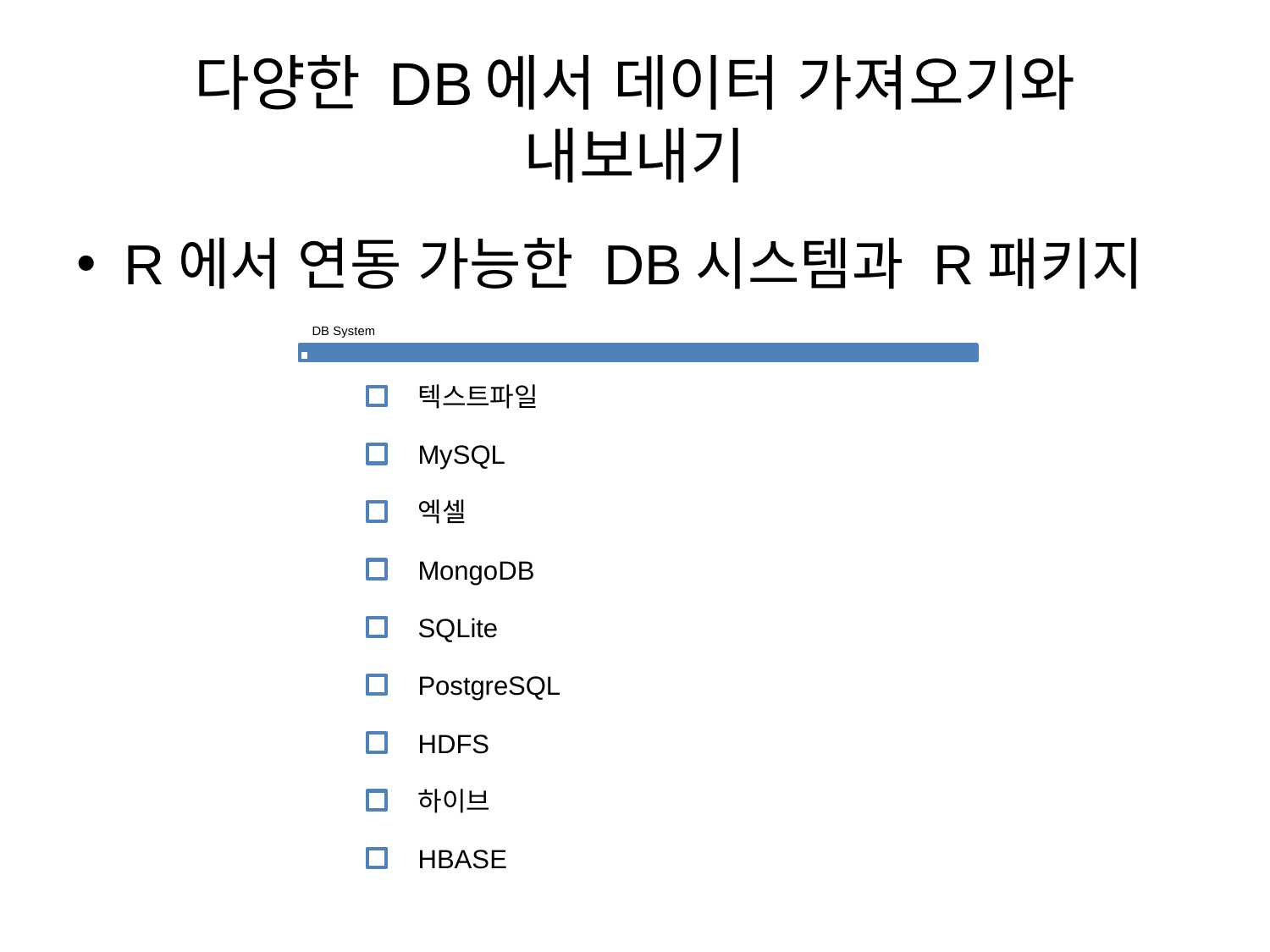

# 다양한 DB에서 데이터 가져오기와 내보내기
R에서 연동 가능한 DB시스템과 R패키지
DB System
텍스트파일
MySQL
엑셀
MongoDB
SQLite
PostgreSQL
HDFS
하이브
HBASE